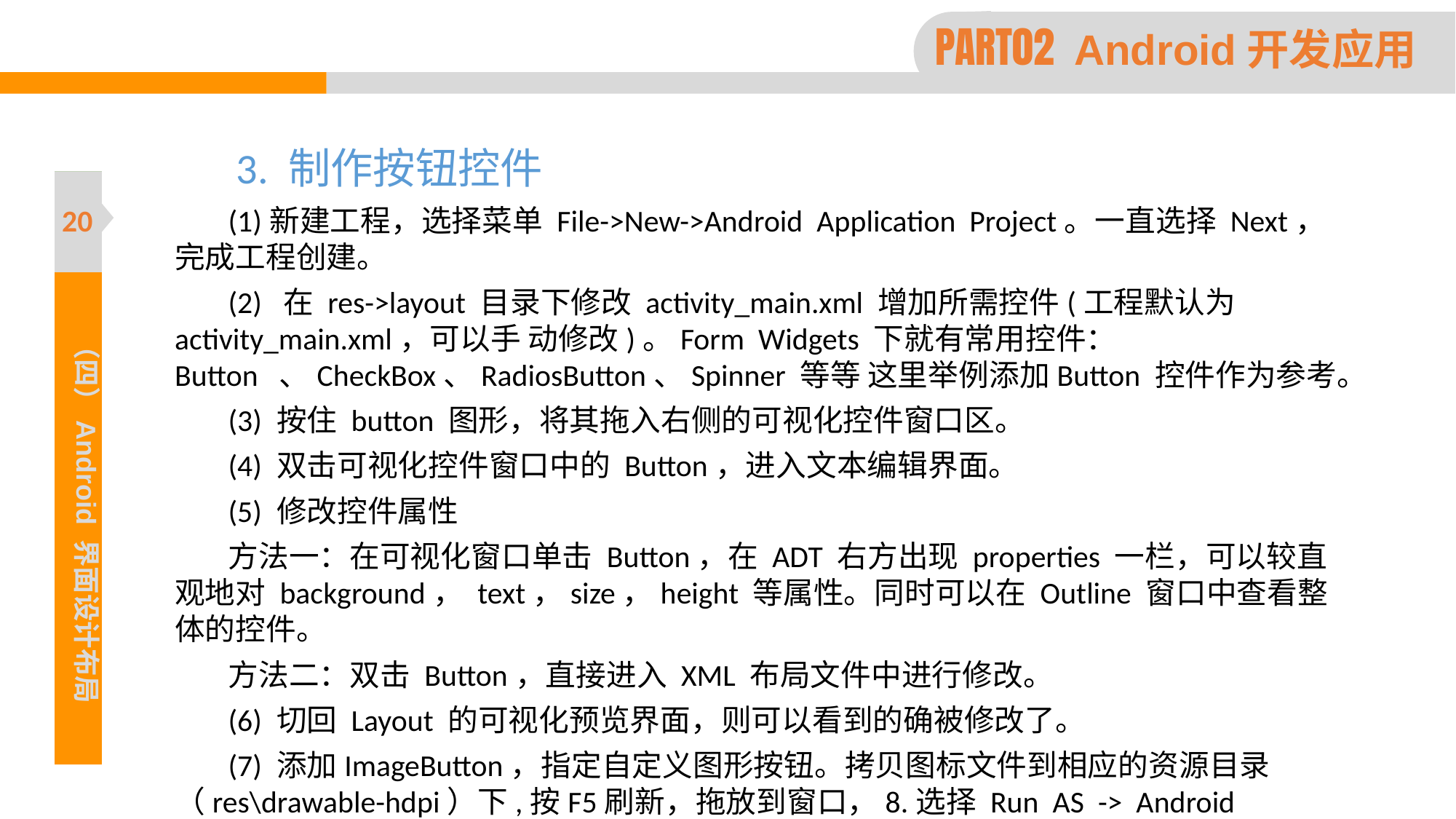

PART02  Android开发应用
 3. 制作按钮控件
(1)新建工程，选择菜单 File->New->Android  Application  Project。一直选择 Next，完成工程创建。
(2)  在 res->layout 目录下修改 activity_main.xml 增加所需控件(工程默认为 activity_main.xml，可以手 动修改)。Form  Widgets 下就有常用控件：Button  、CheckBox、RadiosButton、Spinner 等等 这里举例添加Button 控件作为参考。
(3) 按住 button 图形，将其拖入右侧的可视化控件窗口区。
(4) 双击可视化控件窗口中的 Button，进入文本编辑界面。
(5) 修改控件属性
方法一：在可视化窗口单击 Button，在 ADT 右方出现 properties 一栏，可以较直观地对 background， text，size，height 等属性。同时可以在 Outline 窗口中查看整体的控件。
方法二：双击 Button，直接进入 XML 布局文件中进行修改。
(6) 切回 Layout 的可视化预览界面，则可以看到的确被修改了。
(7) 添加ImageButton，指定自定义图形按钮。拷贝图标文件到相应的资源目录（res\drawable-hdpi）下,按F5刷新，拖放到窗口，8.选择 Run  AS  ->  Android  Application，可以在模拟器上运行，或者将 APK 用 adb 命令安装到实验箱上 运行。
20
（四）Android 界面设计布局